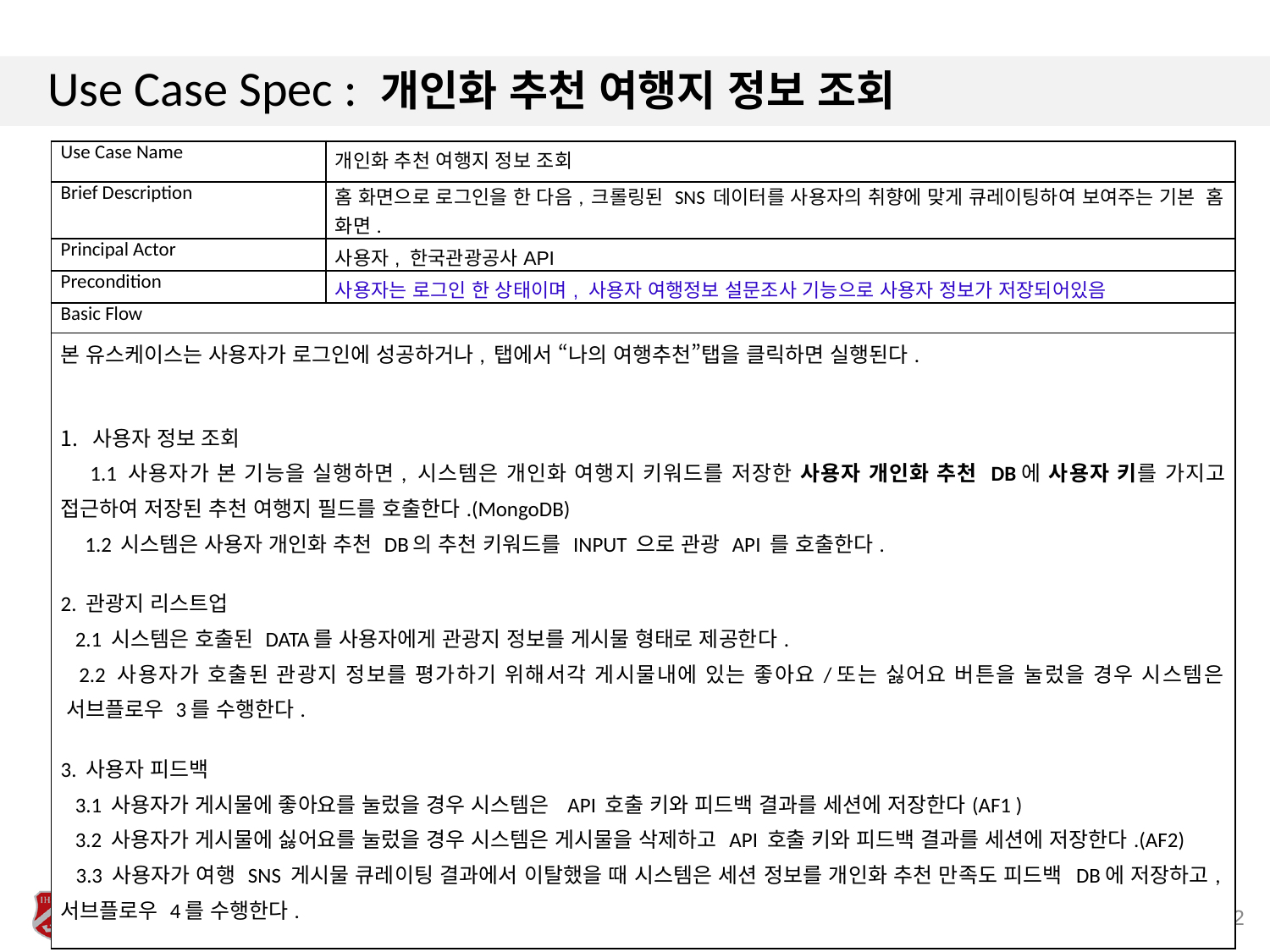

# Use Case Spec : 개인화 추천 여행지 정보 조회
| Use Case Name | 개인화 추천 여행지 정보 조회 |
| --- | --- |
| Brief Description | 홈 화면으로 로그인을 한 다음, 크롤링된 SNS 데이터를 사용자의 취향에 맞게 큐레이팅하여 보여주는 기본 홈 화면. |
| Principal Actor | 사용자, 한국관광공사API |
| Precondition | 사용자는 로그인 한 상태이며, 사용자 여행정보 설문조사 기능으로 사용자 정보가 저장되어있음 |
| Basic Flow |  |
| 본 유스케이스는 사용자가 로그인에 성공하거나, 탭에서 “나의 여행추천”탭을 클릭하면 실행된다. 사용자 정보 조회 1.1 사용자가 본 기능을 실행하면, 시스템은 개인화 여행지 키워드를 저장한 사용자 개인화 추천 DB에 사용자 키를 가지고 접근하여 저장된 추천 여행지 필드를 호출한다.(MongoDB) 1.2 시스템은 사용자 개인화 추천 DB의 추천 키워드를 INPUT 으로 관광 API 를 호출한다. 2. 관광지 리스트업 2.1 시스템은 호출된 DATA를 사용자에게 관광지 정보를 게시물 형태로 제공한다. 2.2 사용자가 호출된 관광지 정보를 평가하기 위해서각 게시물내에 있는 좋아요/또는 싫어요 버튼을 눌렀을 경우 시스템은 서브플로우 3를 수행한다. 3. 사용자 피드백 3.1 사용자가 게시물에 좋아요를 눌렀을 경우 시스템은 API 호출 키와 피드백 결과를 세션에 저장한다(AF1 ) 3.2 사용자가 게시물에 싫어요를 눌렀을 경우 시스템은 게시물을 삭제하고 API 호출 키와 피드백 결과를 세션에 저장한다.(AF2) 3.3 사용자가 여행 SNS 게시물 큐레이팅 결과에서 이탈했을 때 시스템은 세션 정보를 개인화 추천 만족도 피드백 DB에 저장하고, 서브플로우 4를 수행한다. |  |
2